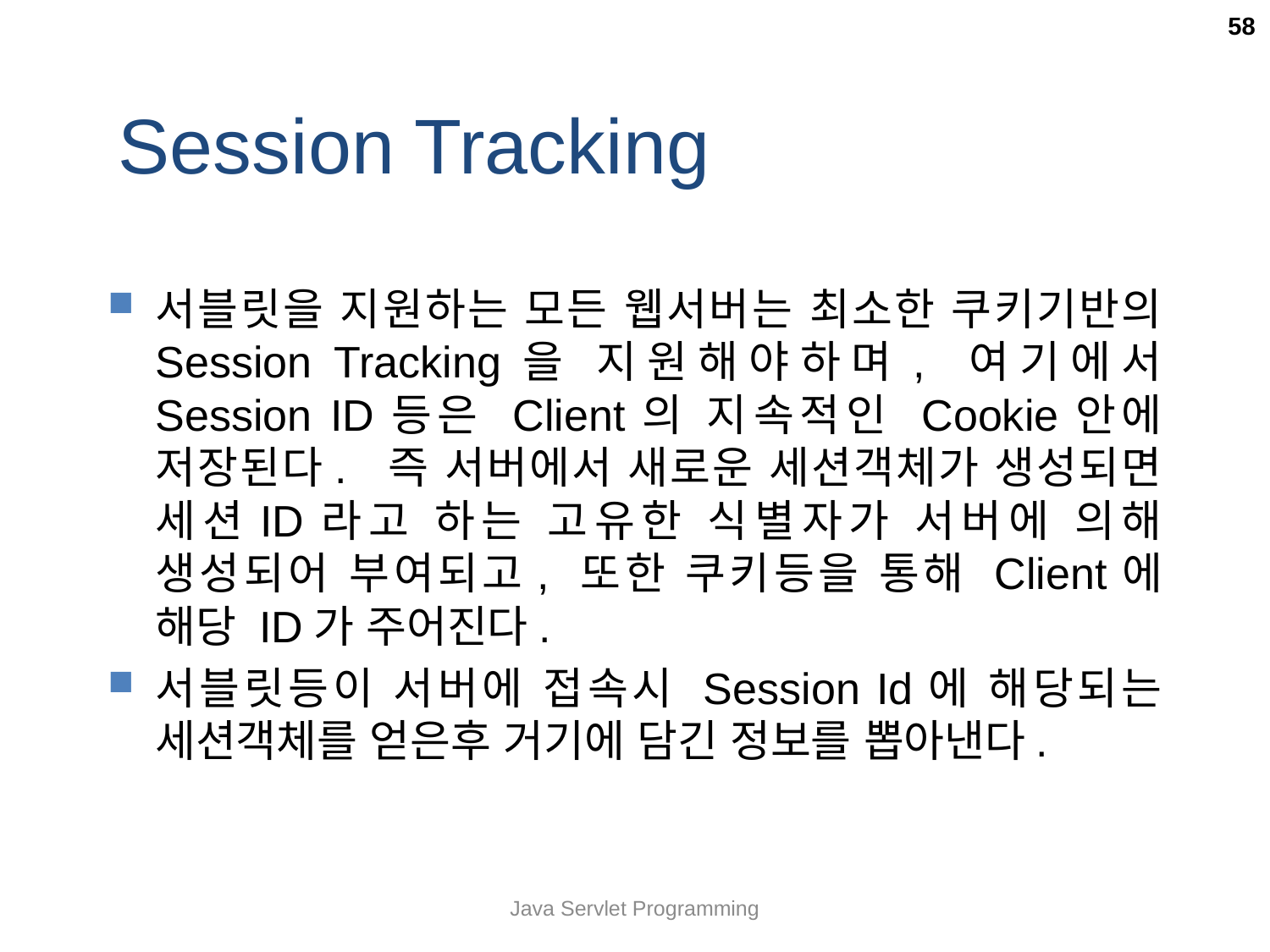

58
Session Tracking
서블릿을 지원하는 모든 웹서버는 최소한 쿠키기반의 Session Tracking을 지원해야하며, 여기에서 Session ID등은 Client의 지속적인 Cookie안에 저장된다.  즉 서버에서 새로운 세션객체가 생성되면 세션ID라고 하는 고유한 식별자가 서버에 의해 생성되어 부여되고, 또한 쿠키등을 통해 Client에 해당 ID가 주어진다.
서블릿등이 서버에 접속시 Session Id에 해당되는 세션객체를 얻은후 거기에 담긴 정보를 뽑아낸다.
Java Servlet Programming